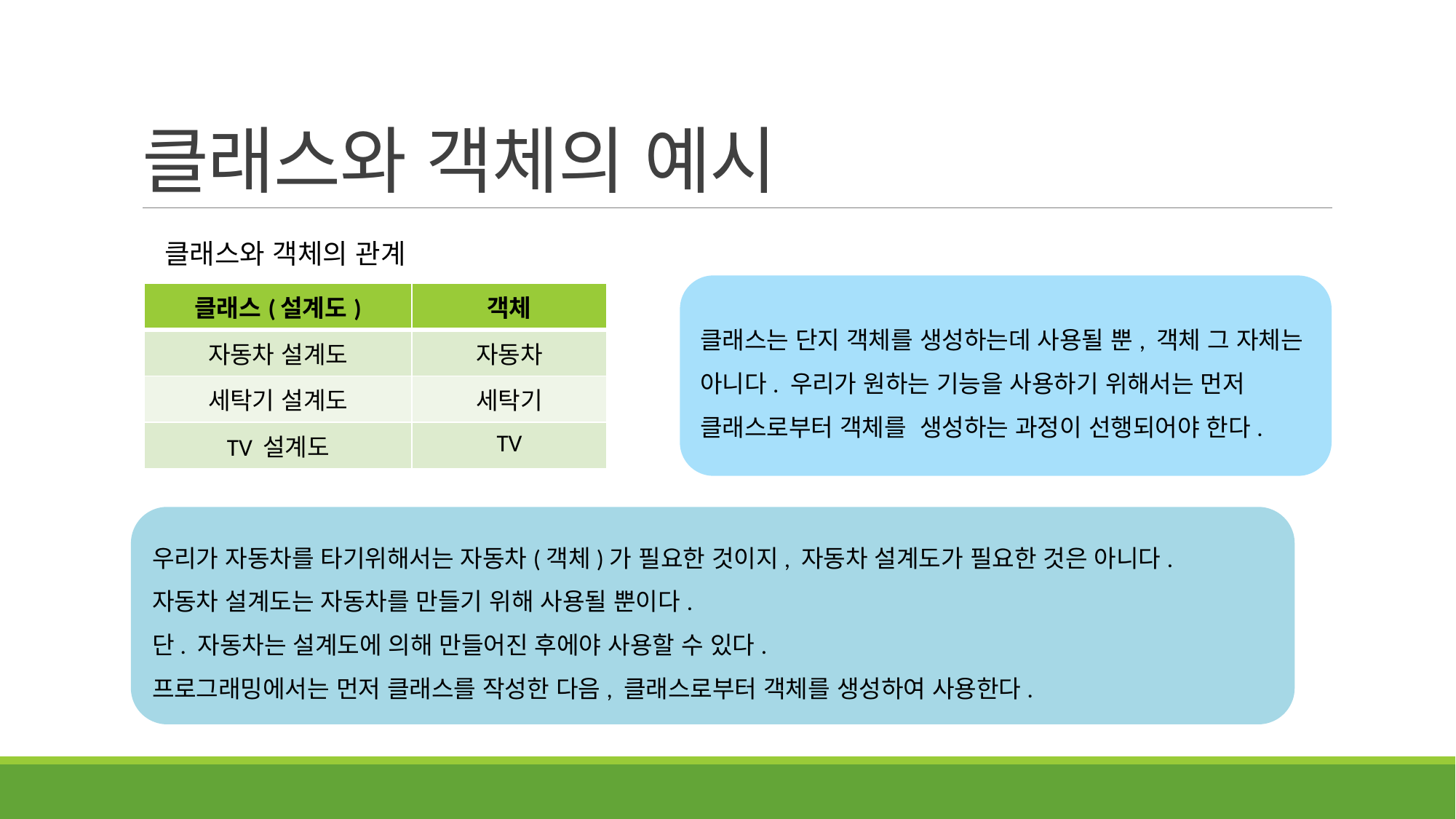

# 클래스와 객체의 예시
클래스와 객체의 관계
클래스는 단지 객체를 생성하는데 사용될 뿐, 객체 그 자체는 아니다. 우리가 원하는 기능을 사용하기 위해서는 먼저 클래스로부터 객체를  생성하는 과정이 선행되어야 한다.
| 클래스(설계도) | 객체 |
| --- | --- |
| 자동차 설계도 | 자동차 |
| 세탁기 설계도 | 세탁기 |
| TV 설계도 | TV |
우리가 자동차를 타기위해서는 자동차(객체)가 필요한 것이지, 자동차 설계도가 필요한 것은 아니다.
자동차 설계도는 자동차를 만들기 위해 사용될 뿐이다.
단. 자동차는 설계도에 의해 만들어진 후에야 사용할 수 있다.
프로그래밍에서는 먼저 클래스를 작성한 다음, 클래스로부터 객체를 생성하여 사용한다.